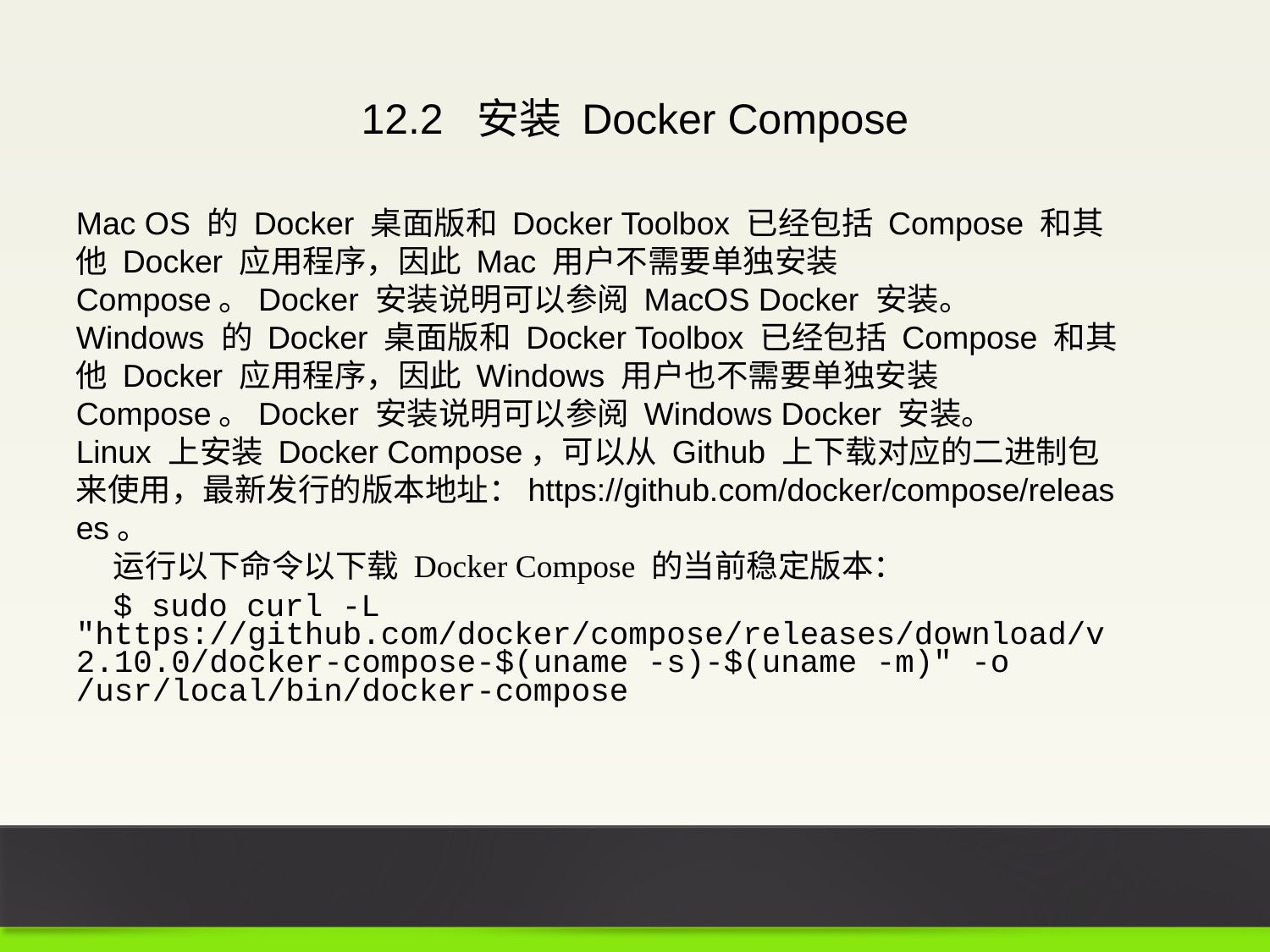

12.2  安装 Docker Compose
Mac OS 的 Docker 桌面版和 Docker Toolbox 已经包括 Compose 和其他 Docker 应用程序，因此 Mac 用户不需要单独安装 Compose。Docker 安装说明可以参阅 MacOS Docker 安装。
Windows 的 Docker 桌面版和 Docker Toolbox 已经包括 Compose 和其他 Docker 应用程序，因此 Windows 用户也不需要单独安装 Compose。Docker 安装说明可以参阅 Windows Docker 安装。
Linux 上安装 Docker Compose，可以从 Github 上下载对应的二进制包来使用，最新发行的版本地址：https://github.com/docker/compose/releases。
运行以下命令以下载 Docker Compose 的当前稳定版本：
$ sudo curl -L "https://github.com/docker/compose/releases/download/v2.10.0/docker-compose-$(uname -s)-$(uname -m)" -o /usr/local/bin/docker-compose